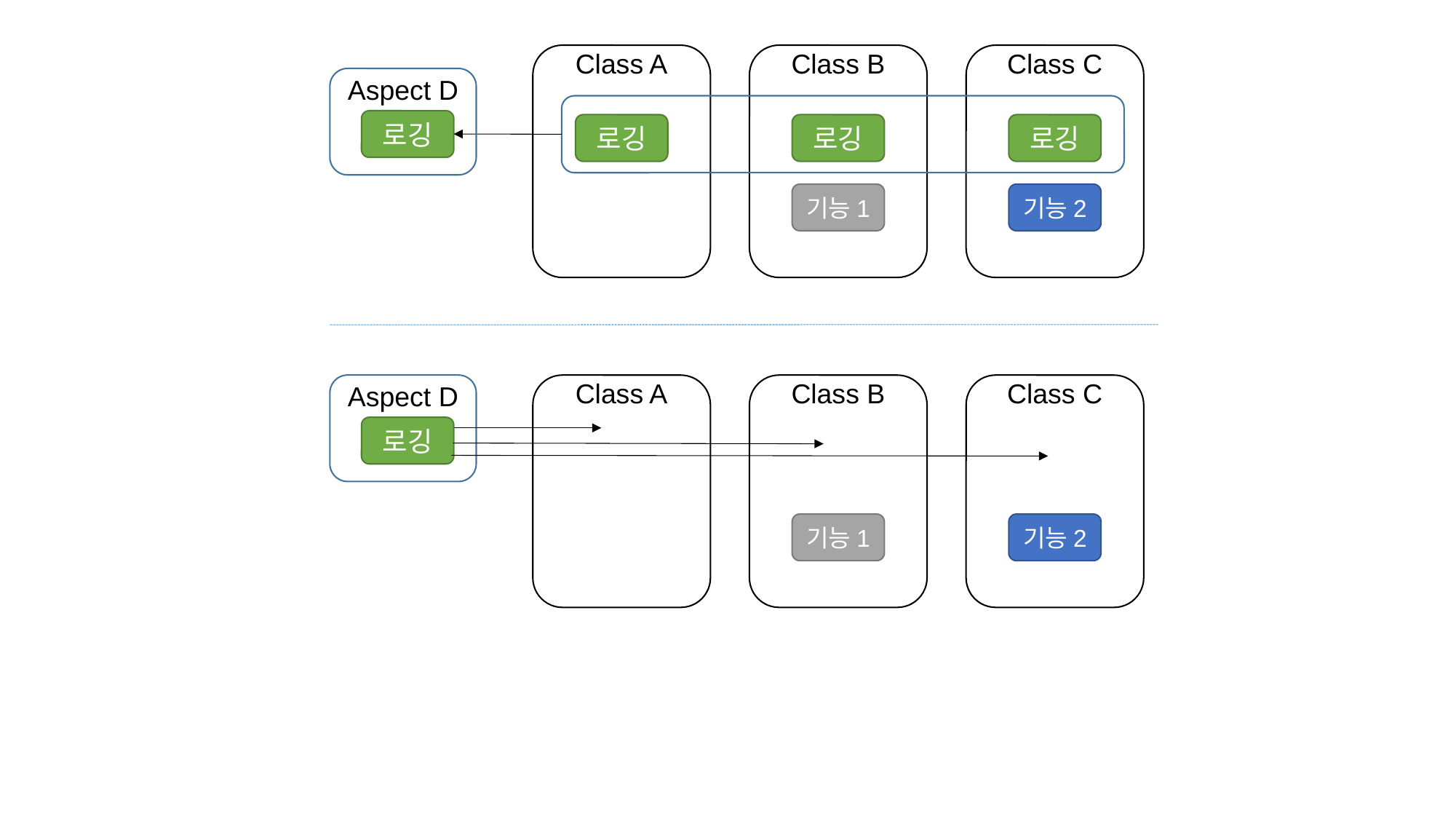

Class A

Class B

Class C

Aspect D

로깅
로깅
로깅
로깅
기능2
기능1
Aspect D

Class A

Class B

Class C

로깅
기능2
기능1